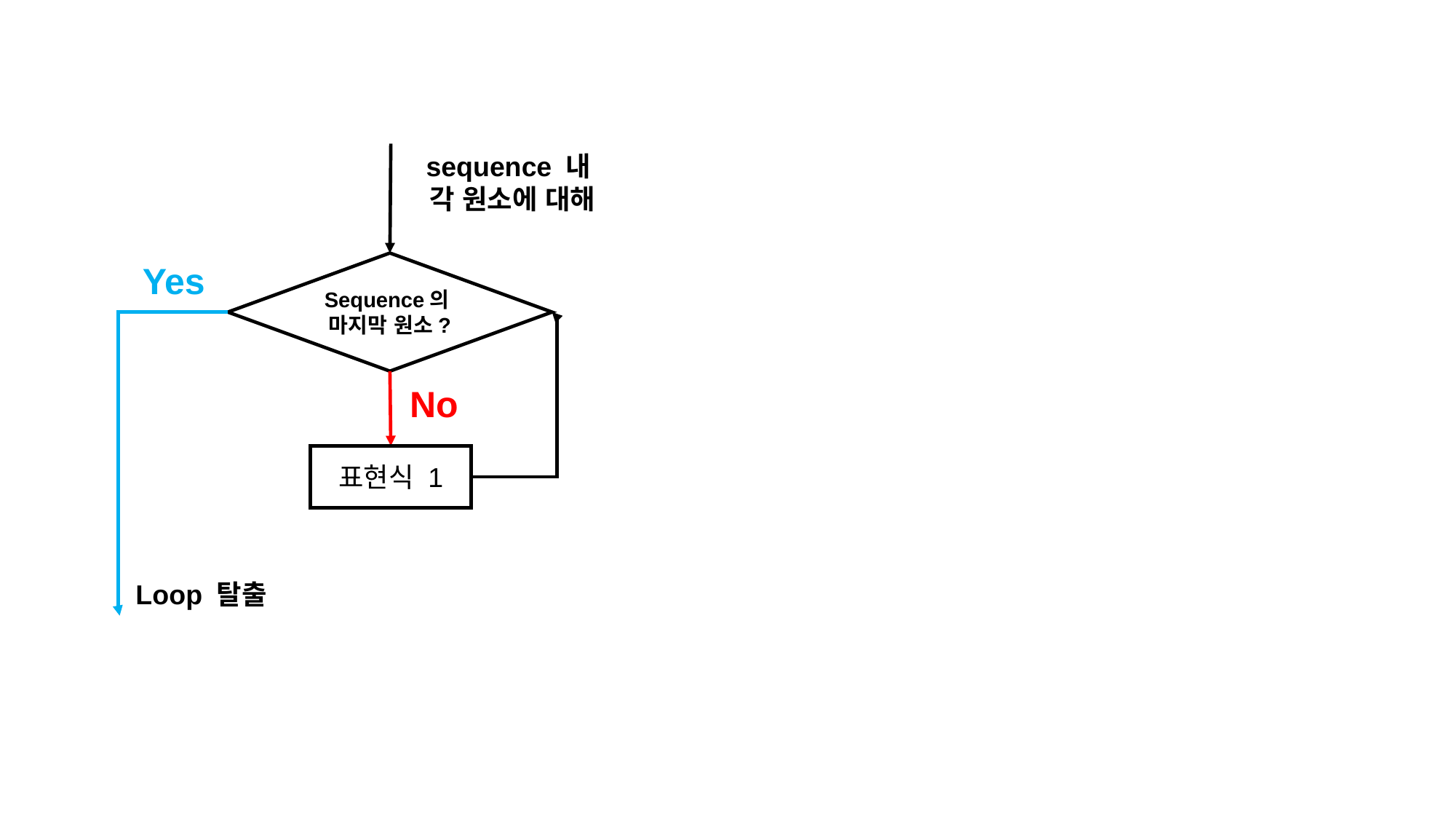

sequence 내
각 원소에 대해
Yes
Sequence의
마지막 원소?
No
표현식 1
Loop 탈출